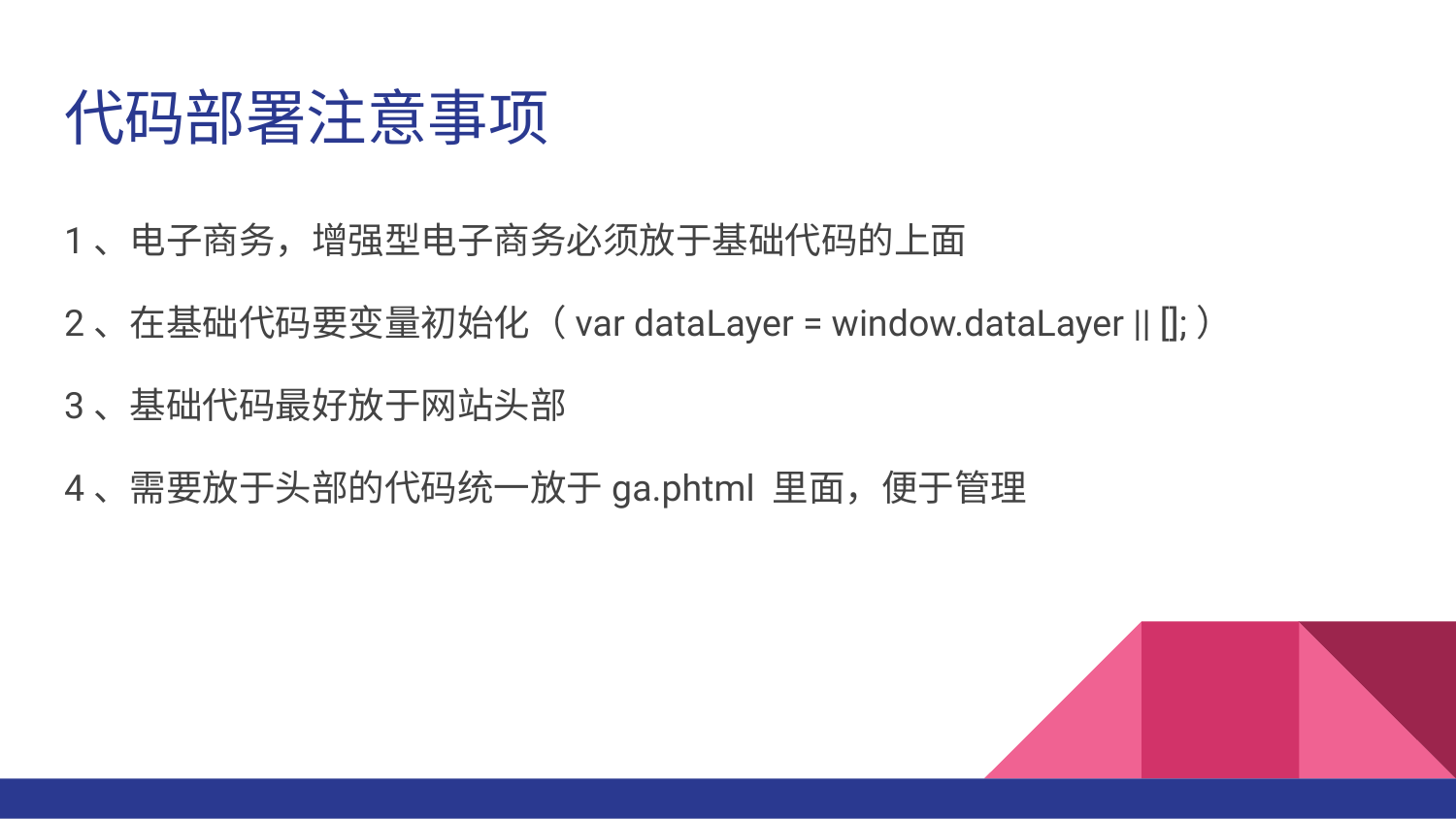

# 代码部署注意事项
1、电子商务，增强型电子商务必须放于基础代码的上面
2、在基础代码要变量初始化（var dataLayer = window.dataLayer || [];）
3、基础代码最好放于网站头部
4、需要放于头部的代码统一放于ga.phtml 里面，便于管理